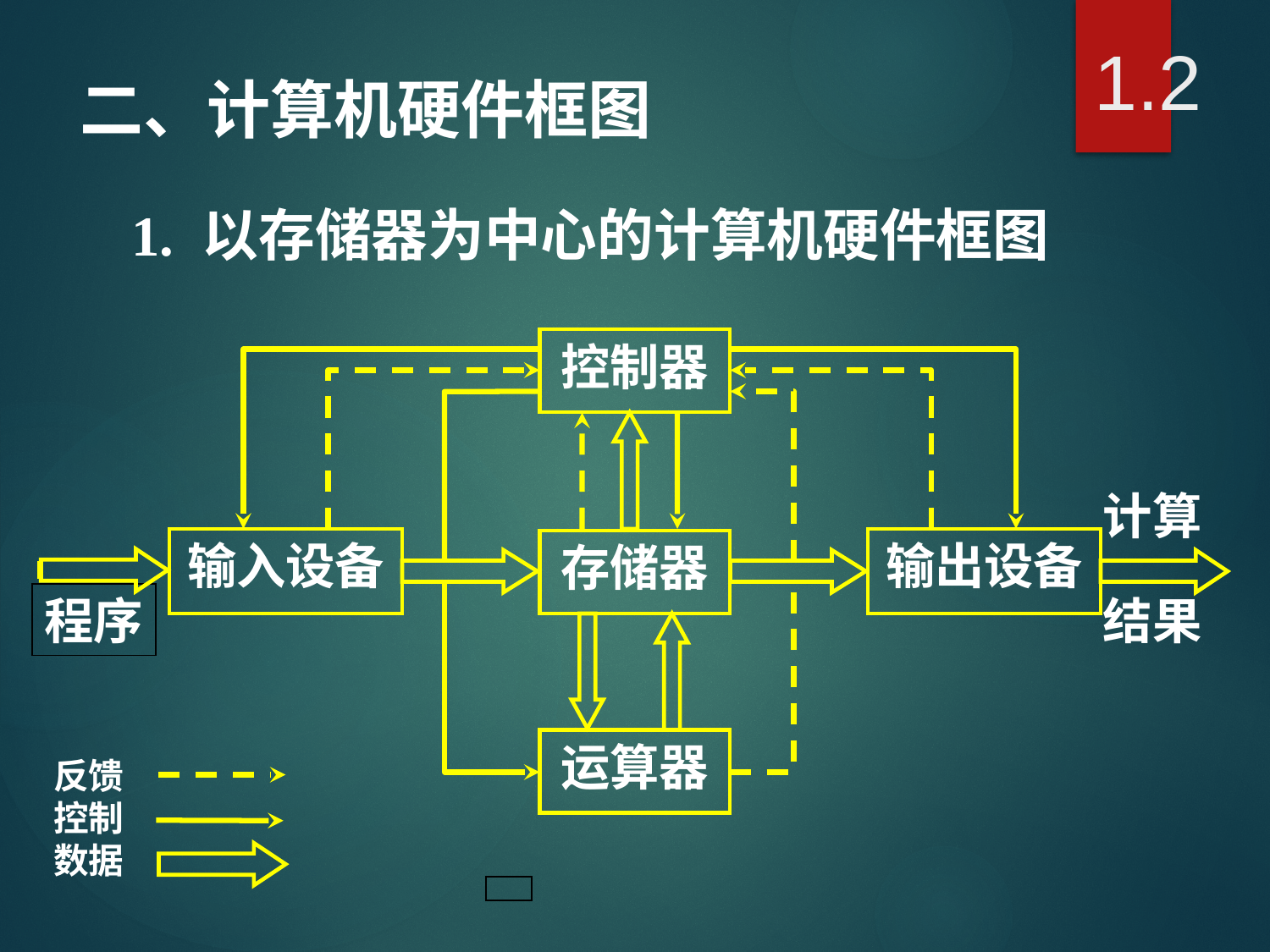

1.2
二、计算机硬件框图
1. 以存储器为中心的计算机硬件框图
控制器

计算
输入设备
输出设备
存储器

程序
结果

运算器
反馈
控制
数据